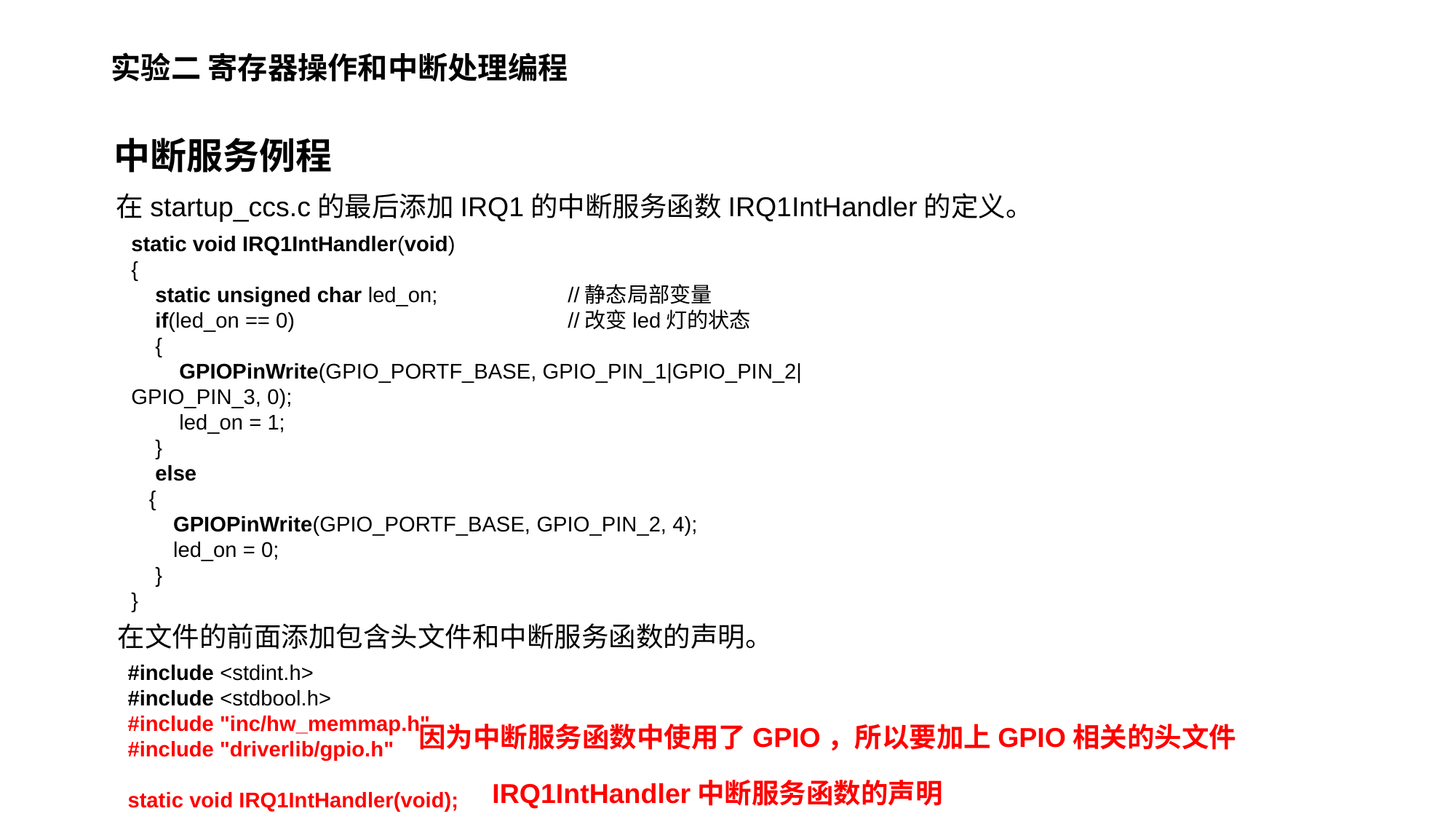

# 实验二 寄存器操作和中断处理编程
中断服务例程

在startup_ccs.c的最后添加IRQ1的中断服务函数IRQ1IntHandler的定义。
static void IRQ1IntHandler(void)
{
    static unsigned char led_on;		//静态局部变量
    if(led_on == 0)			//改变led灯的状态
    {
        GPIOPinWrite(GPIO_PORTF_BASE, GPIO_PIN_1|GPIO_PIN_2|GPIO_PIN_3, 0);
        led_on = 1;
    }
    else
   {
       GPIOPinWrite(GPIO_PORTF_BASE, GPIO_PIN_2, 4);
       led_on = 0;
    }
}

在文件的前面添加包含头文件和中断服务函数的声明。
#include <stdint.h>
#include <stdbool.h>
#include "inc/hw_memmap.h"
#include "driverlib/gpio.h"

static void IRQ1IntHandler(void);
因为中断服务函数中使用了GPIO，所以要加上GPIO相关的头文件

IRQ1IntHandler中断服务函数的声明